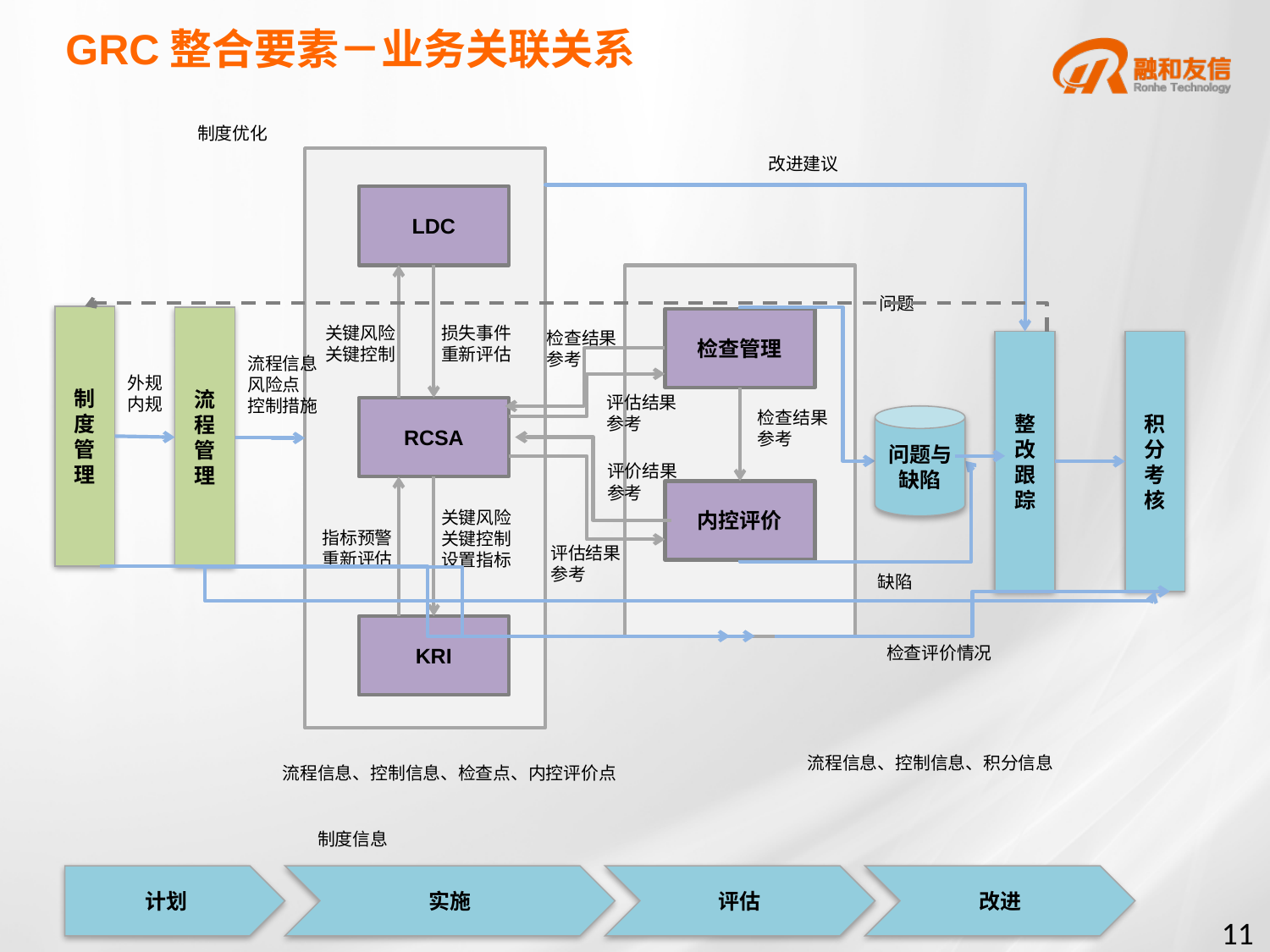

# GRC整合要素－业务关联关系
制度优化
改进建议

LDC

问题
制度管理
流程管理
检查管理
关键风险
关键控制
损失事件
重新评估
检查结果参考
整改跟踪
积分考核
流程信息
风险点
控制措施
外规
内规
评估结果
参考
RCSA
检查结果参考
问题与缺陷
评价结果参考
内控评价
关键风险
关键控制
设置指标
指标预警重新评估
评估结果
参考
缺陷
KRI
检查评价情况
流程信息、控制信息、积分信息
流程信息、控制信息、检查点、内控评价点
制度信息
计划
实施
评估
改进
11
11